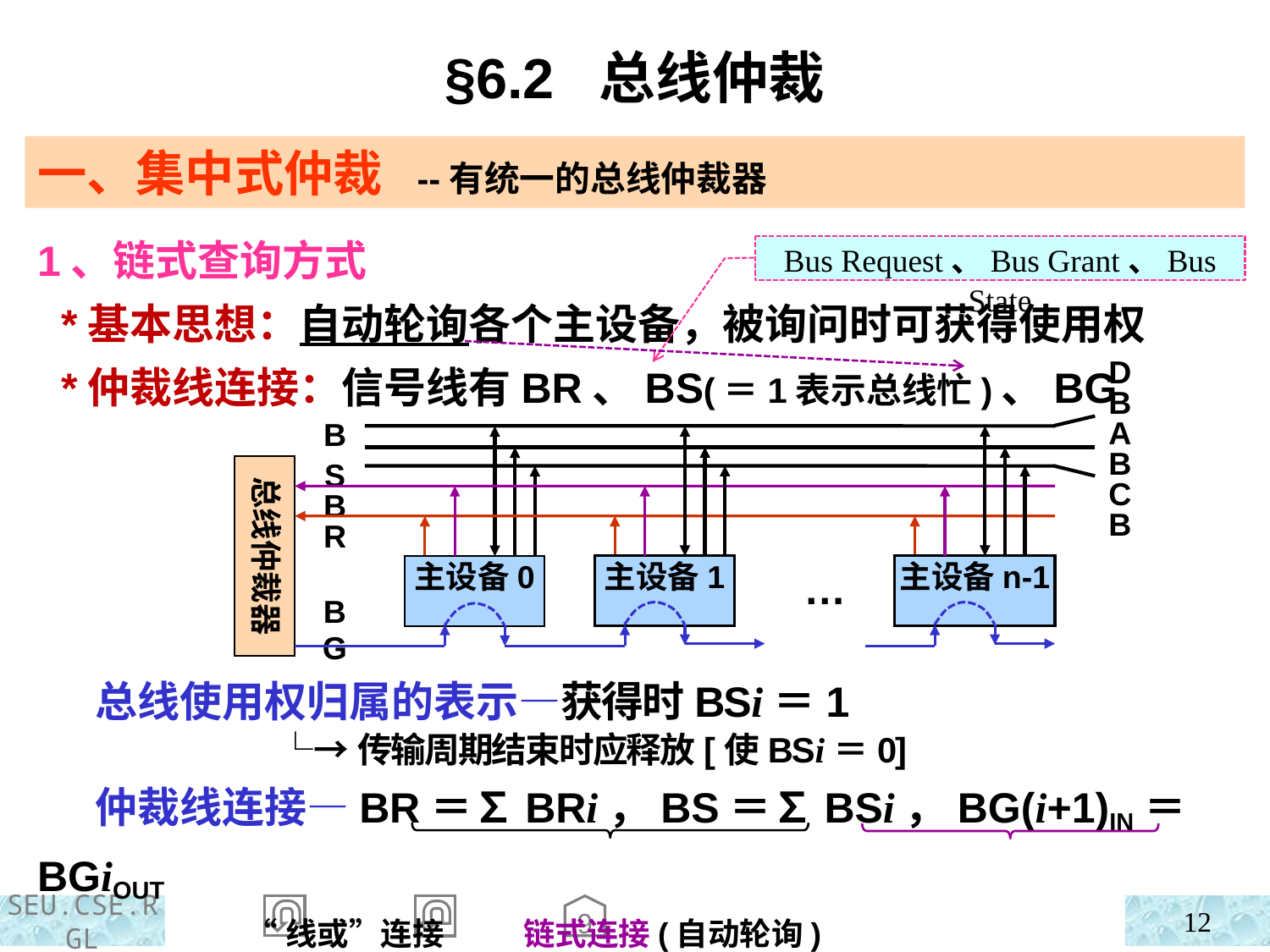

§6.2  总线仲裁
一、集中式仲裁  --有统一的总线仲裁器
1、链式查询方式
  *基本思想：自动轮询各个主设备，被询问时可获得使用权
  *仲裁线连接：信号线有BR、BS(＝1表示总线忙)、BG
Bus Request、Bus Grant、Bus State
DB
AB
CB
BS
BR
总线仲裁器
主设备1

主设备n-1

主设备0

…

BG
     总线使用权归属的表示—获得时BSi＝1
                                      └→传输周期结束时应释放[使BSi＝0]

     仲裁线连接—BR＝∑BRi，BS＝∑BSi，BG(i+1)IN＝BGiOUT
                             “线或”连接           链式连接(自动轮询)

9

12